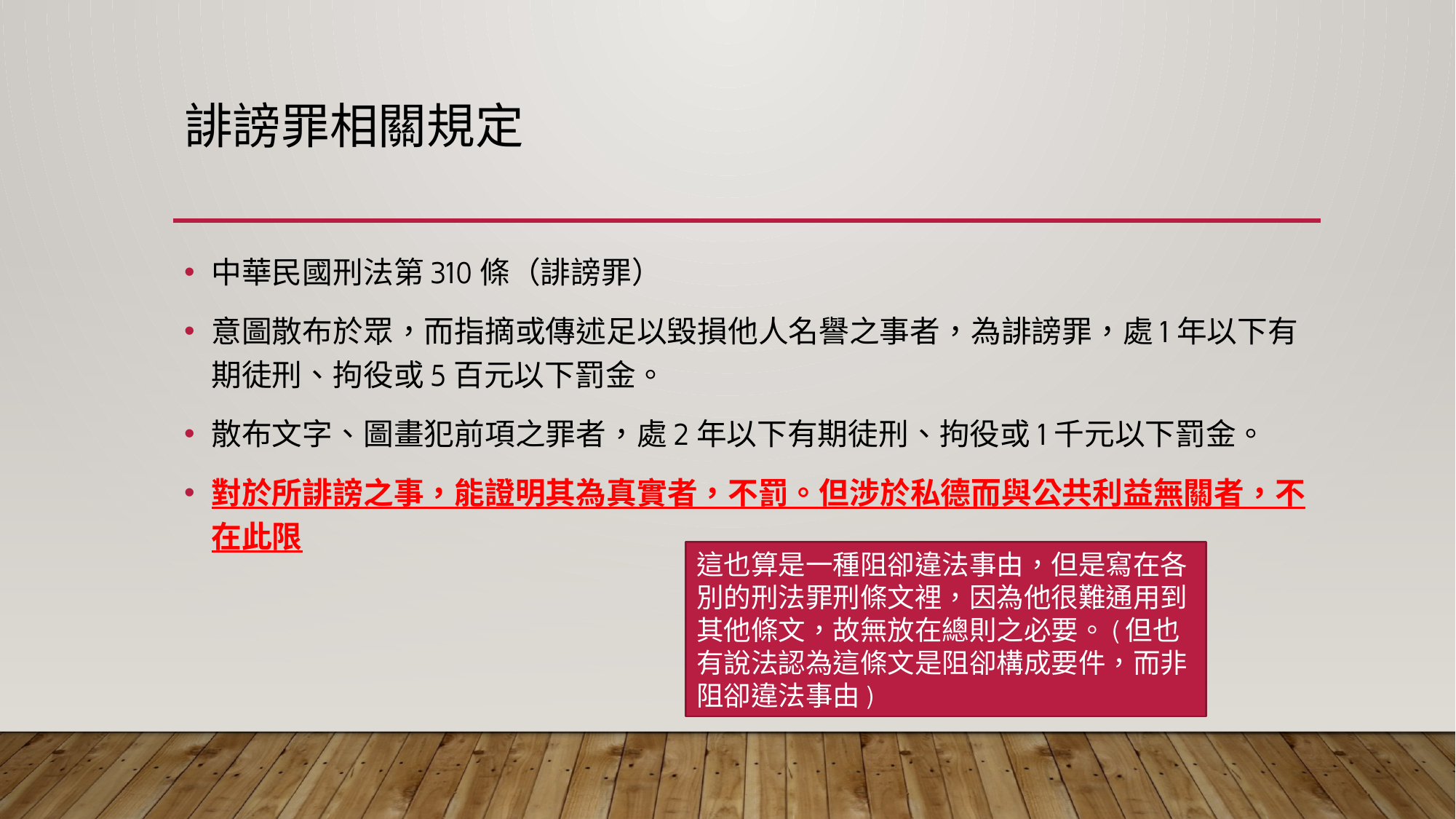

# 誹謗罪相關規定
中華民國刑法第310條（誹謗罪）
意圖散布於眾，而指摘或傳述足以毀損他人名譽之事者，為誹謗罪，處1年以下有期徒刑、拘役或5百元以下罰金。
散布文字、圖畫犯前項之罪者，處2年以下有期徒刑、拘役或1千元以下罰金。
對於所誹謗之事，能證明其為真實者，不罰。但涉於私德而與公共利益無關者，不在此限
這也算是一種阻卻違法事由，但是寫在各別的刑法罪刑條文裡，因為他很難通用到其他條文，故無放在總則之必要。(但也有說法認為這條文是阻卻構成要件，而非阻卻違法事由)